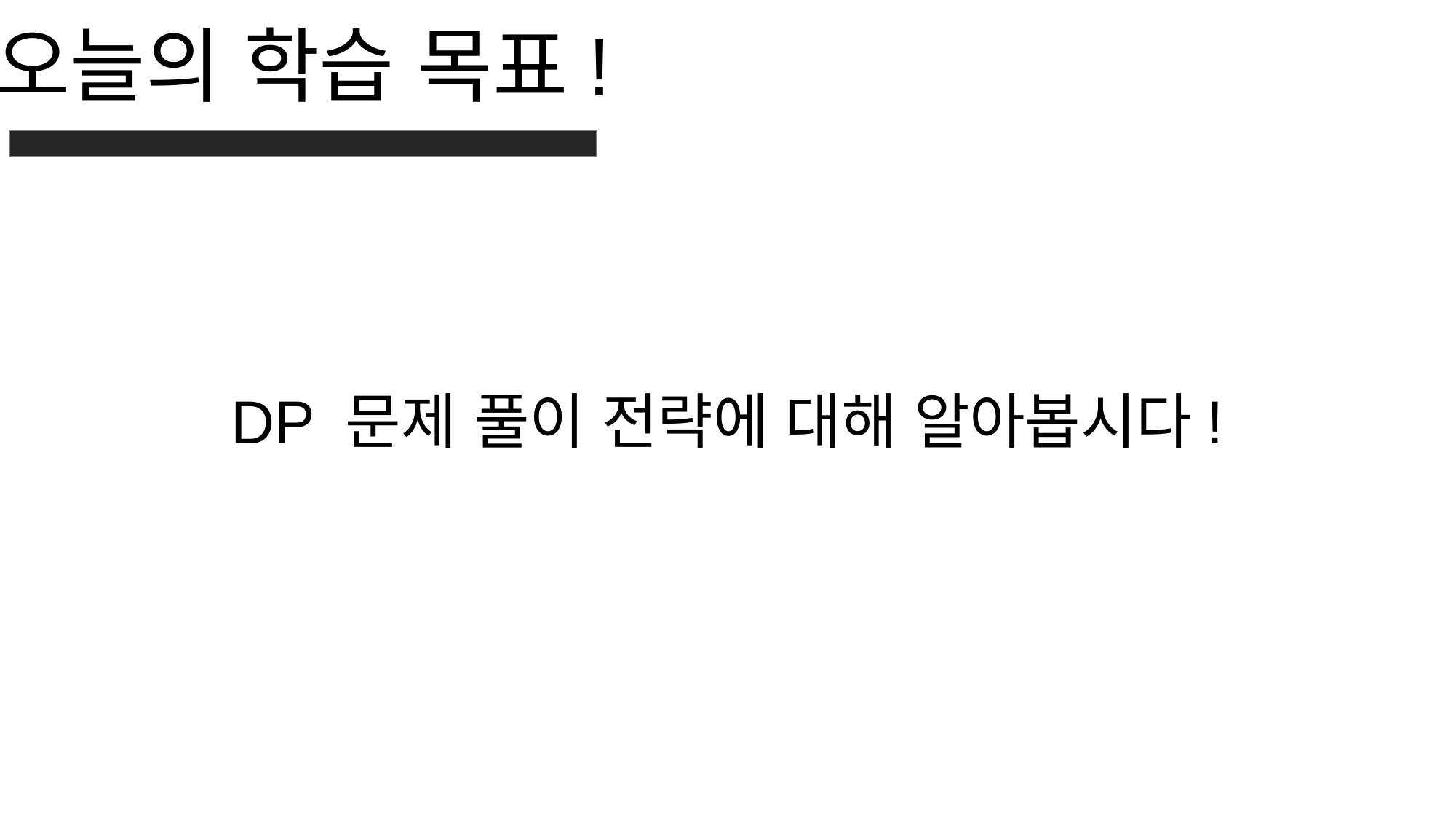

오늘의 학습 목표!

DP 문제 풀이 전략에 대해 알아봅시다!